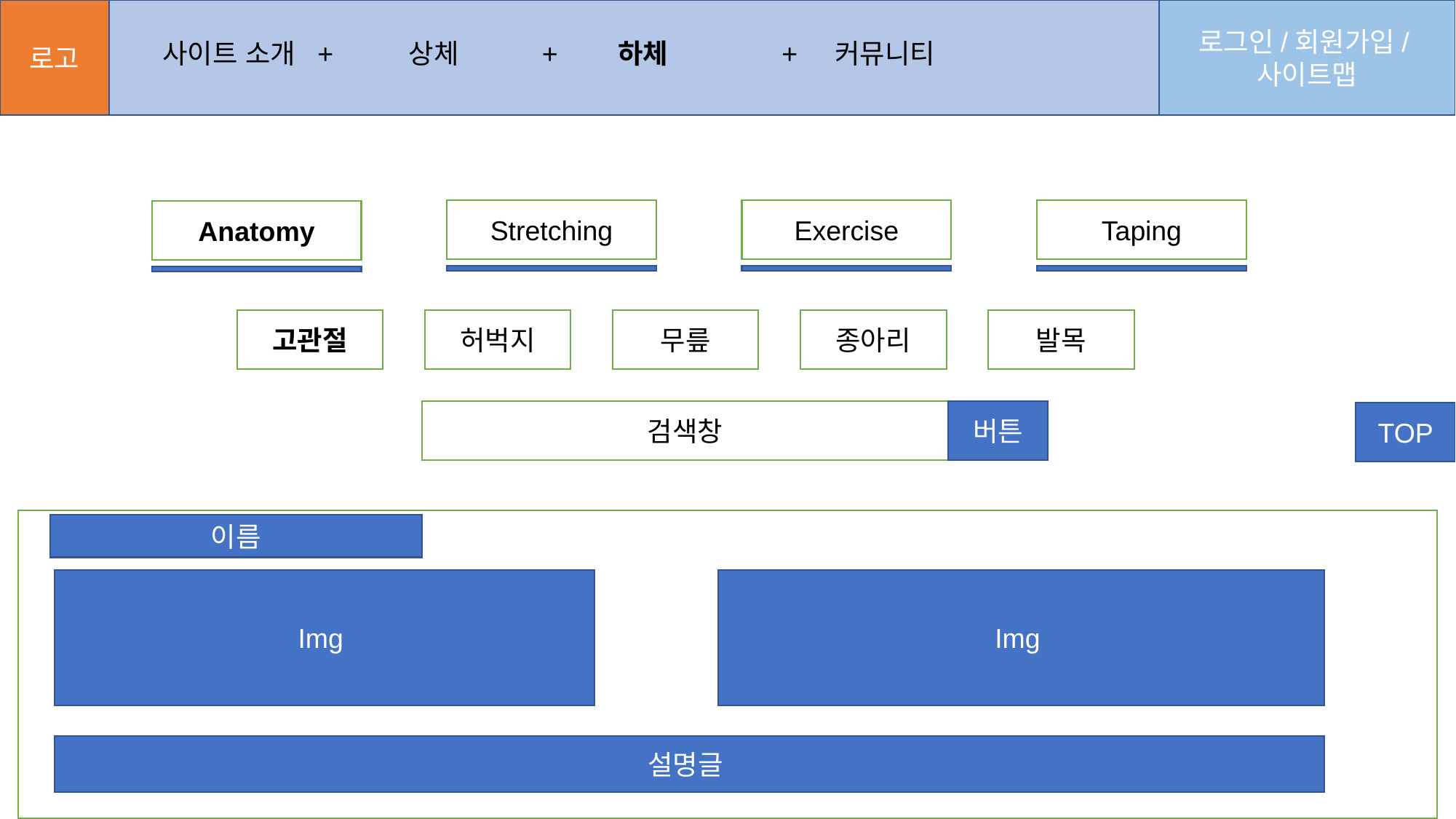

로고

로그인/회원가입/사이트맵
사이트 소개  +         상체          +       하체              +    커뮤니티
Stretching
Exercise
Taping
Anatomy

고관절
허벅지
무릎
종아리
발목
검색창
버튼
TOP

이름
Img
Img
설명글